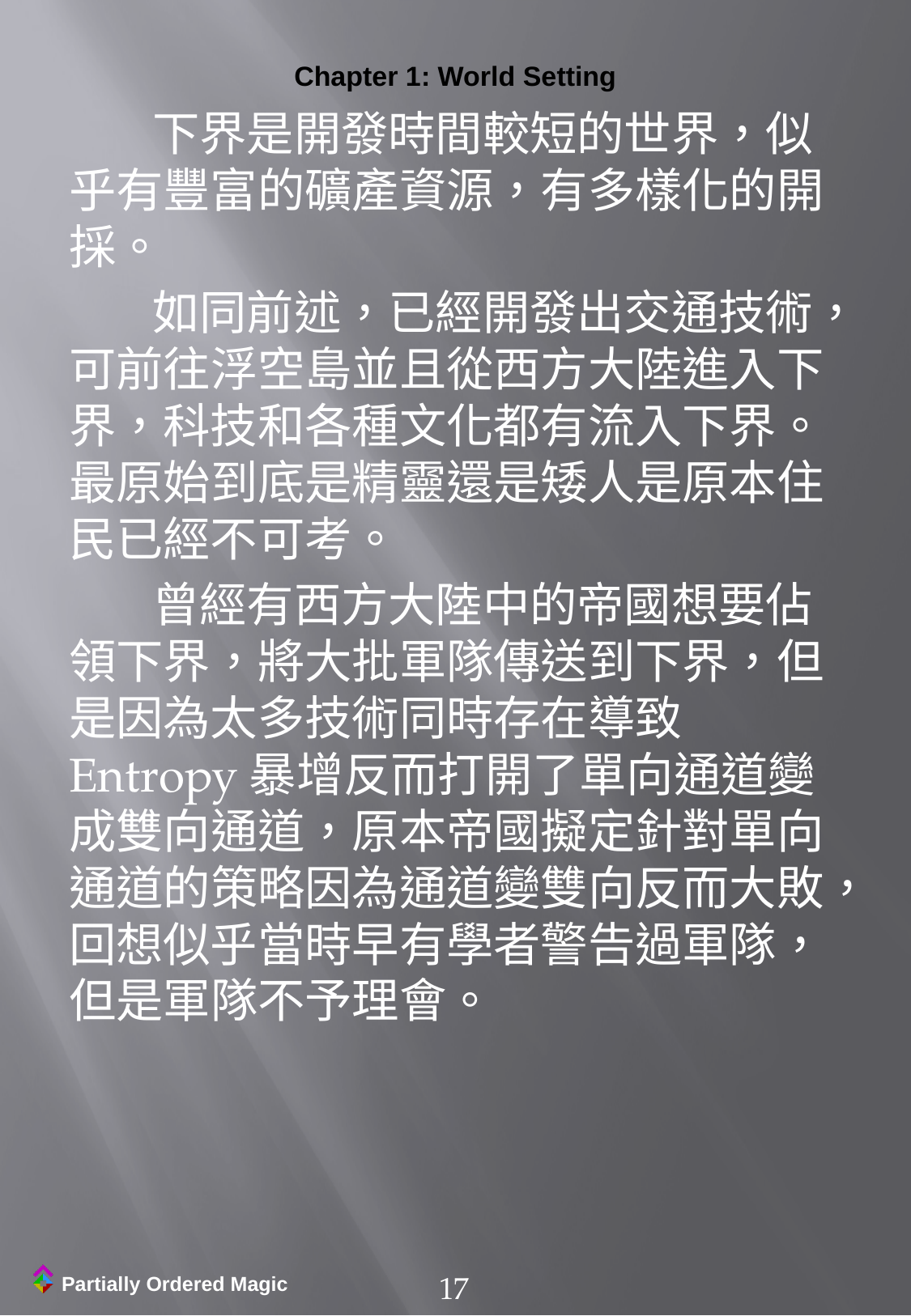

# Chapter 1: World Setting
下界是開發時間較短的世界，似乎有豐富的礦產資源，有多樣化的開採。
如同前述，已經開發出交通技術，可前往浮空島並且從西方大陸進入下界，科技和各種文化都有流入下界。最原始到底是精靈還是矮人是原本住民已經不可考。
曾經有西方大陸中的帝國想要佔領下界，將大批軍隊傳送到下界，但是因為太多技術同時存在導致Entropy暴增反而打開了單向通道變成雙向通道，原本帝國擬定針對單向通道的策略因為通道變雙向反而大敗，回想似乎當時早有學者警告過軍隊，但是軍隊不予理會。